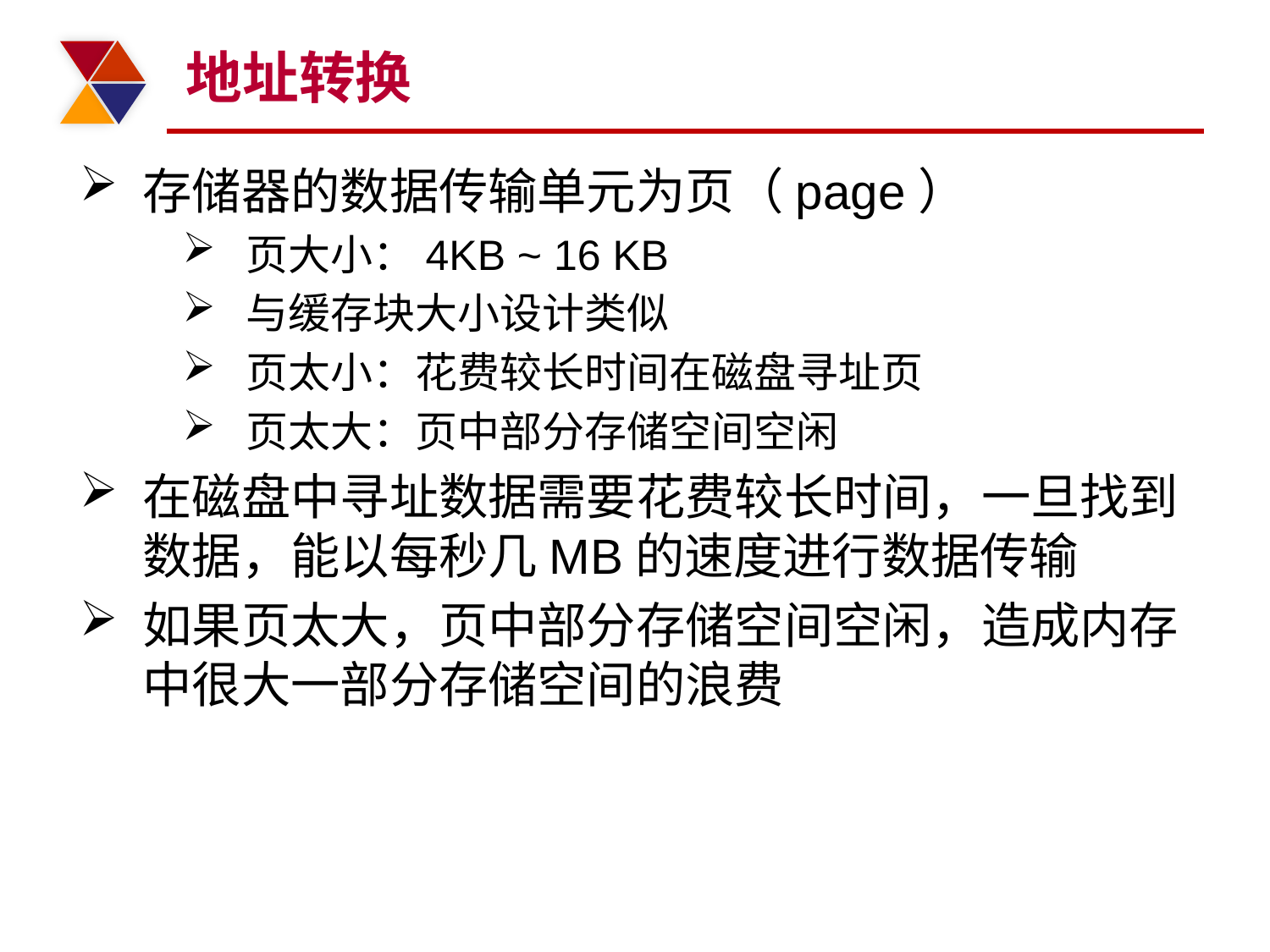

# 地址转换
存储器的数据传输单元为页（page）
页大小：4KB ~ 16 KB
与缓存块大小设计类似
页太小：花费较长时间在磁盘寻址页
页太大：页中部分存储空间空闲
在磁盘中寻址数据需要花费较长时间，一旦找到数据，能以每秒几MB的速度进行数据传输
如果页太大，页中部分存储空间空闲，造成内存中很大一部分存储空间的浪费